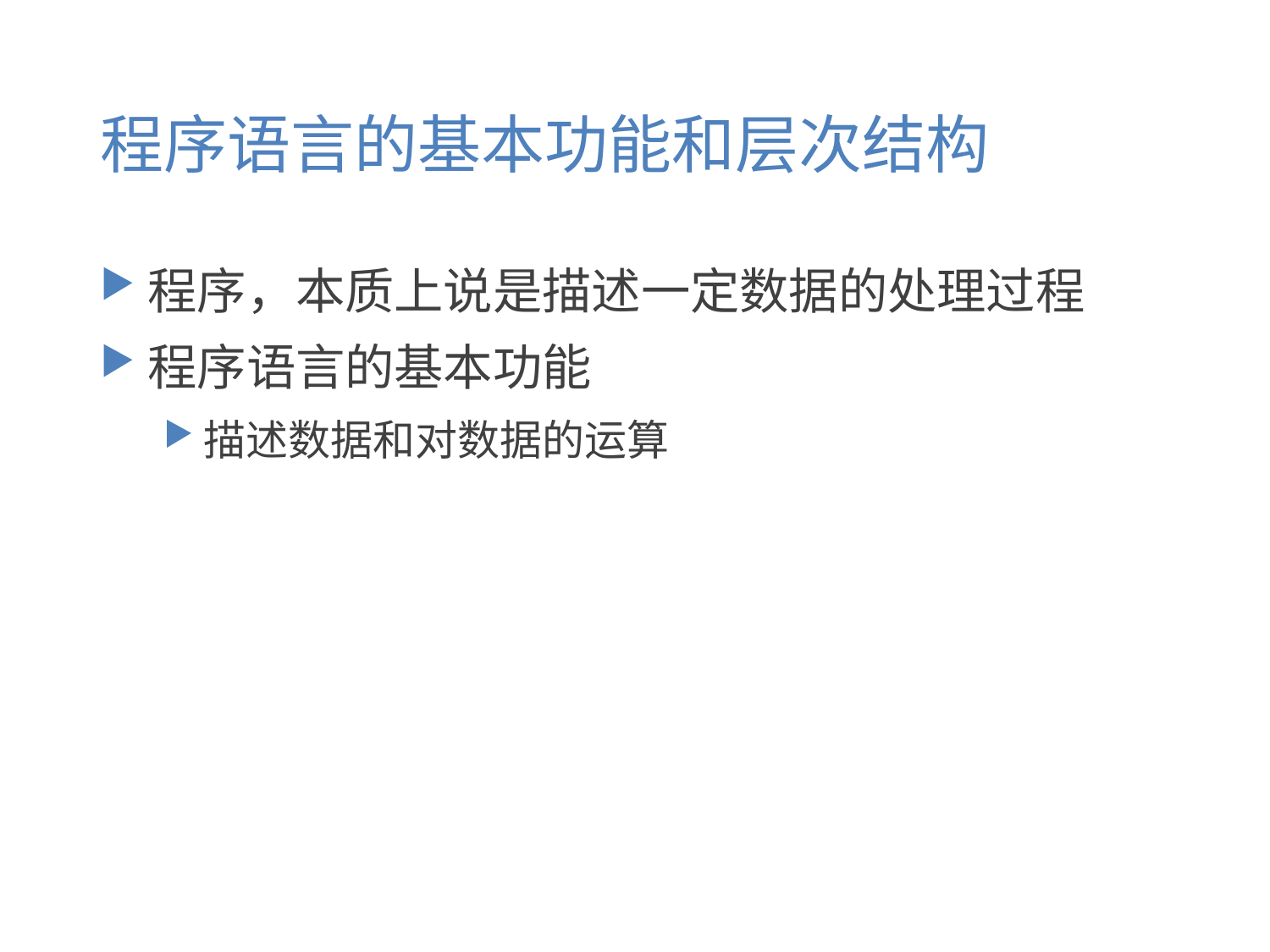

# 程序语言的基本功能和层次结构
程序，本质上说是描述一定数据的处理过程
程序语言的基本功能
描述数据和对数据的运算